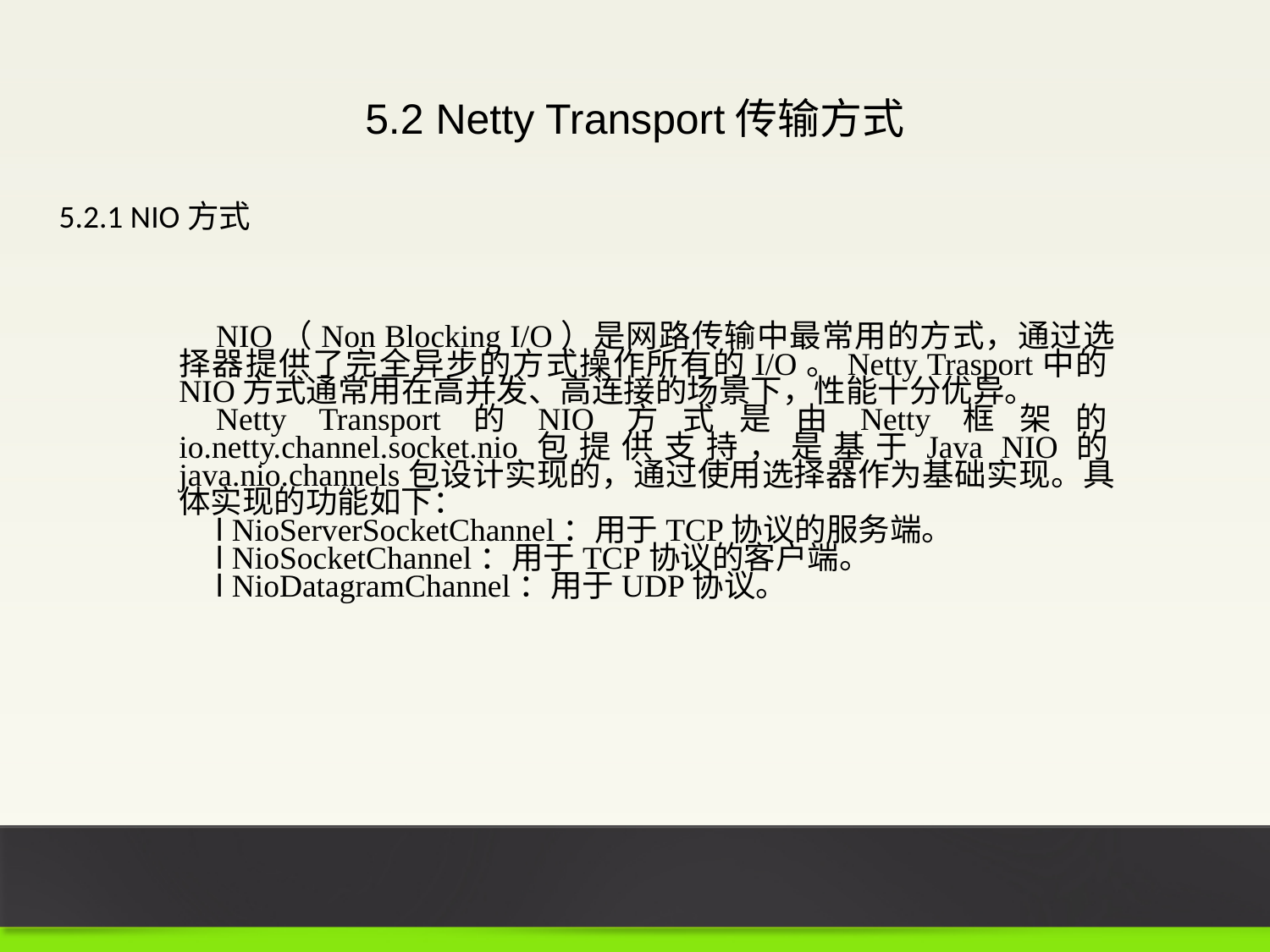

5.2 Netty Transport传输方式
5.2.1 NIO方式
NIO（Non Blocking I/O）是网路传输中最常用的方式，通过选择器提供了完全异步的方式操作所有的I/O。Netty Trasport中的NIO方式通常用在高并发、高连接的场景下，性能十分优异。
Netty Transport的NIO方式是由Netty框架的io.netty.channel.socket.nio包提供支持，是基于Java NIO的java.nio.channels包设计实现的，通过使用选择器作为基础实现。具体实现的功能如下：
l NioServerSocketChannel：用于TCP协议的服务端。
l NioSocketChannel：用于TCP协议的客户端。
l NioDatagramChannel：用于UDP协议。